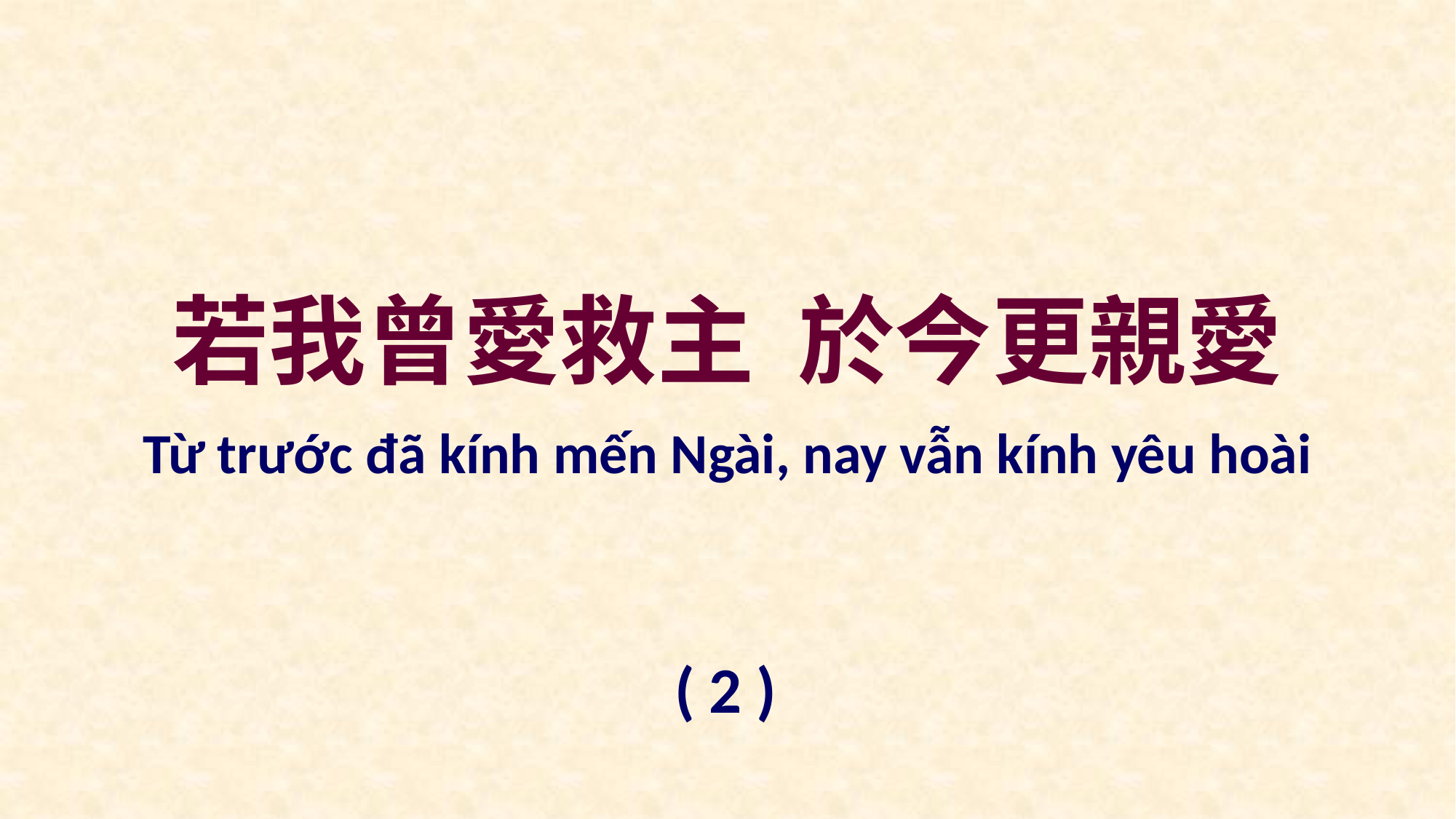

若我曾愛救主  於今更親愛
Từ trước đã kính mến Ngài, nay vẫn kính yêu hoài
( 2 )